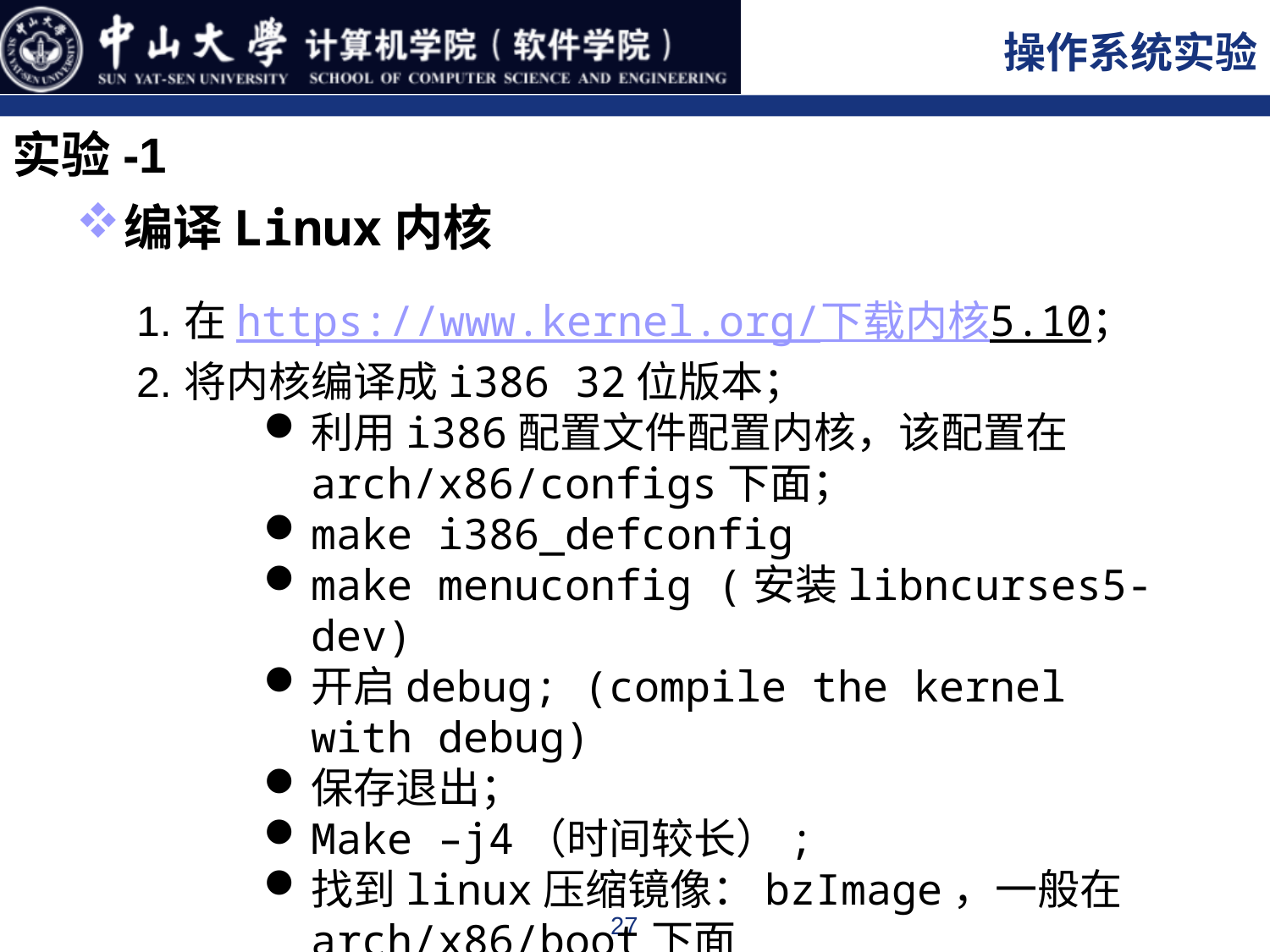

实验-1
编译Linux内核
在https://www.kernel.org/下载内核5.10；
将内核编译成i386 32位版本；
利用i386配置文件配置内核，该配置在arch/x86/configs下面；
make i386_defconfig
make menuconfig (安装libncurses5-dev)
开启debug; (compile the kernel with debug)
保存退出；
Make –j4（时间较长）;
找到linux压缩镜像：bzImage，一般在arch/x86/boot下面

27